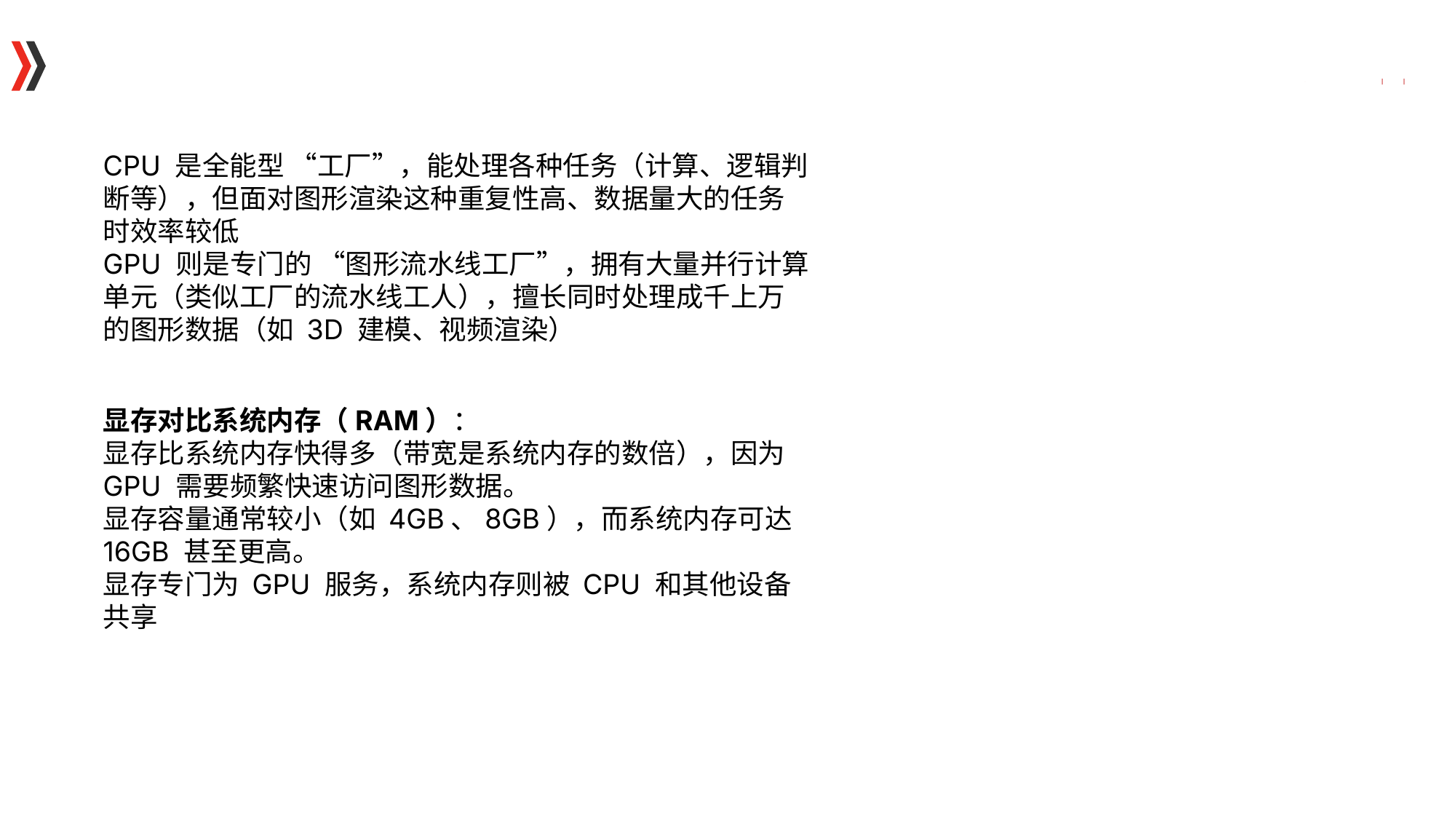

CPU 是全能型 “工厂”，能处理各种任务（计算、逻辑判断等），但面对图形渲染这种重复性高、数据量大的任务时效率较低
GPU 则是专门的 “图形流水线工厂”，拥有大量并行计算单元（类似工厂的流水线工人），擅长同时处理成千上万的图形数据（如 3D 建模、视频渲染）
显存对比系统内存（RAM）：
显存比系统内存快得多（带宽是系统内存的数倍），因为 GPU 需要频繁快速访问图形数据。
显存容量通常较小（如 4GB、8GB），而系统内存可达 16GB 甚至更高。
显存专门为 GPU 服务，系统内存则被 CPU 和其他设备共享